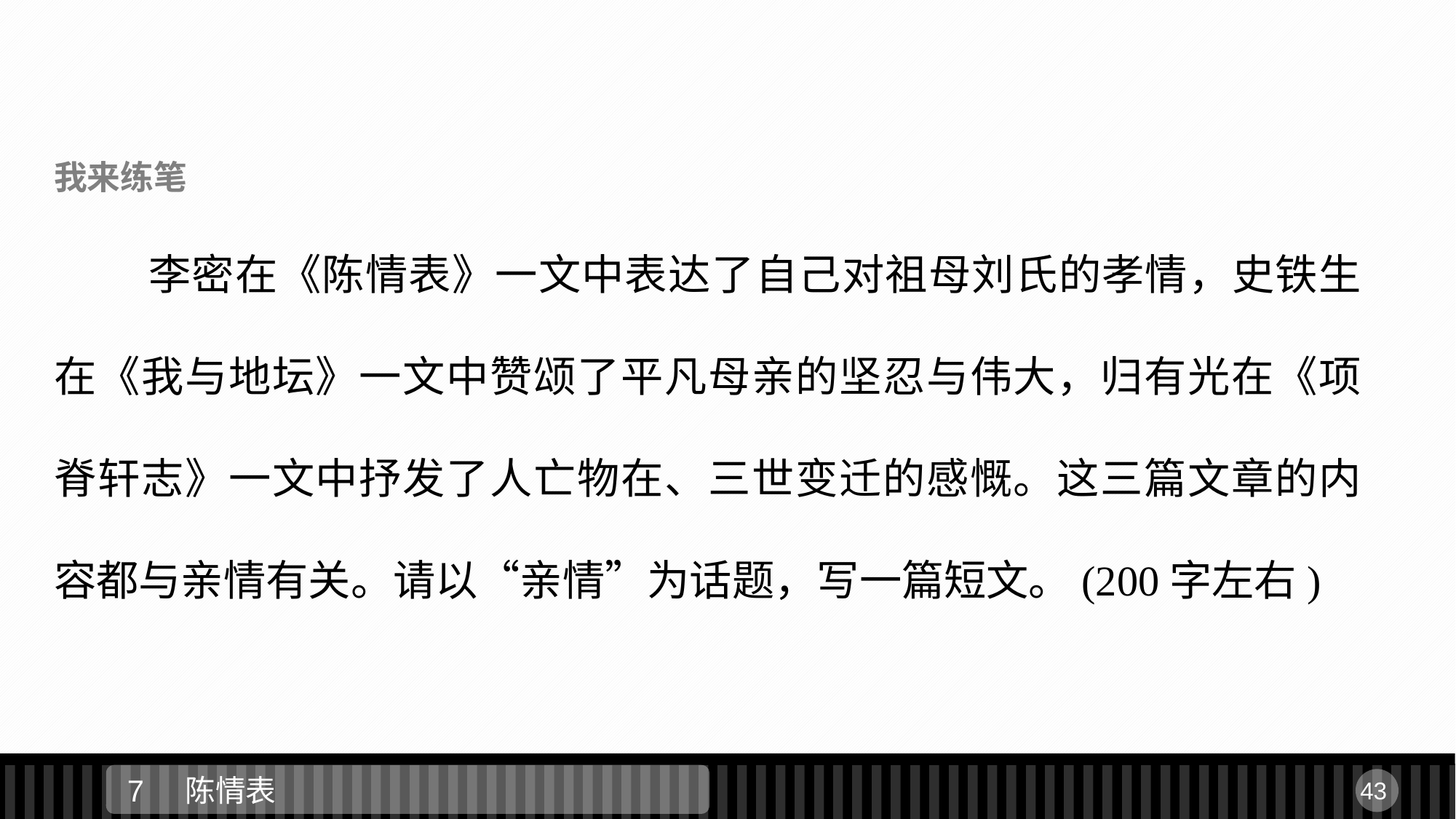

我来练笔
        李密在《陈情表》一文中表达了自己对祖母刘氏的孝情，史铁生在《我与地坛》一文中赞颂了平凡母亲的坚忍与伟大，归有光在《项脊轩志》一文中抒发了人亡物在、三世变迁的感慨。这三篇文章的内容都与亲情有关。请以“亲情”为话题，写一篇短文。(200字左右)